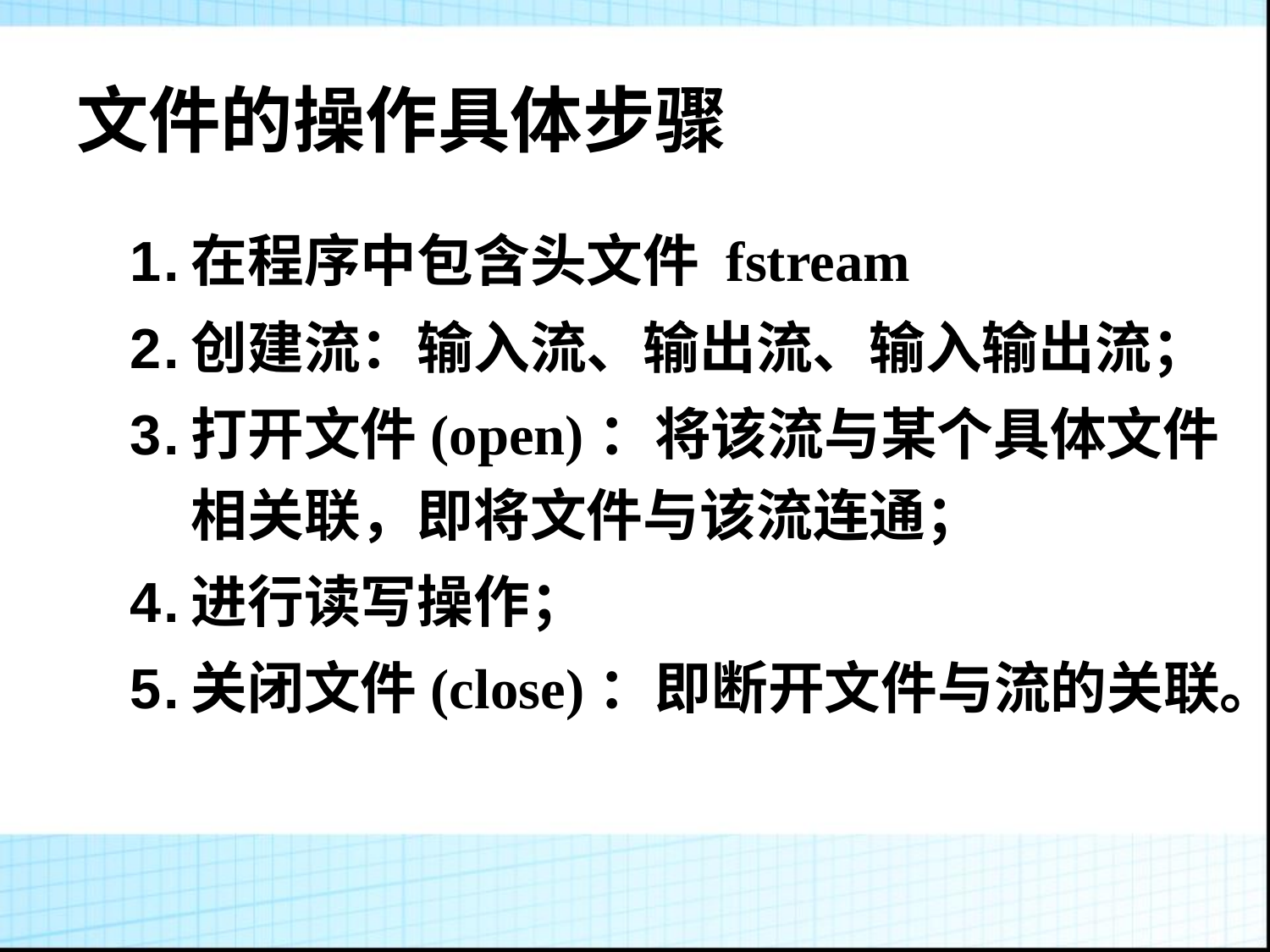

# 文件的操作具体步骤
在程序中包含头文件 fstream
创建流：输入流、输出流、输入输出流；
打开文件(open)：将该流与某个具体文件相关联，即将文件与该流连通；
进行读写操作；
关闭文件(close)：即断开文件与流的关联。